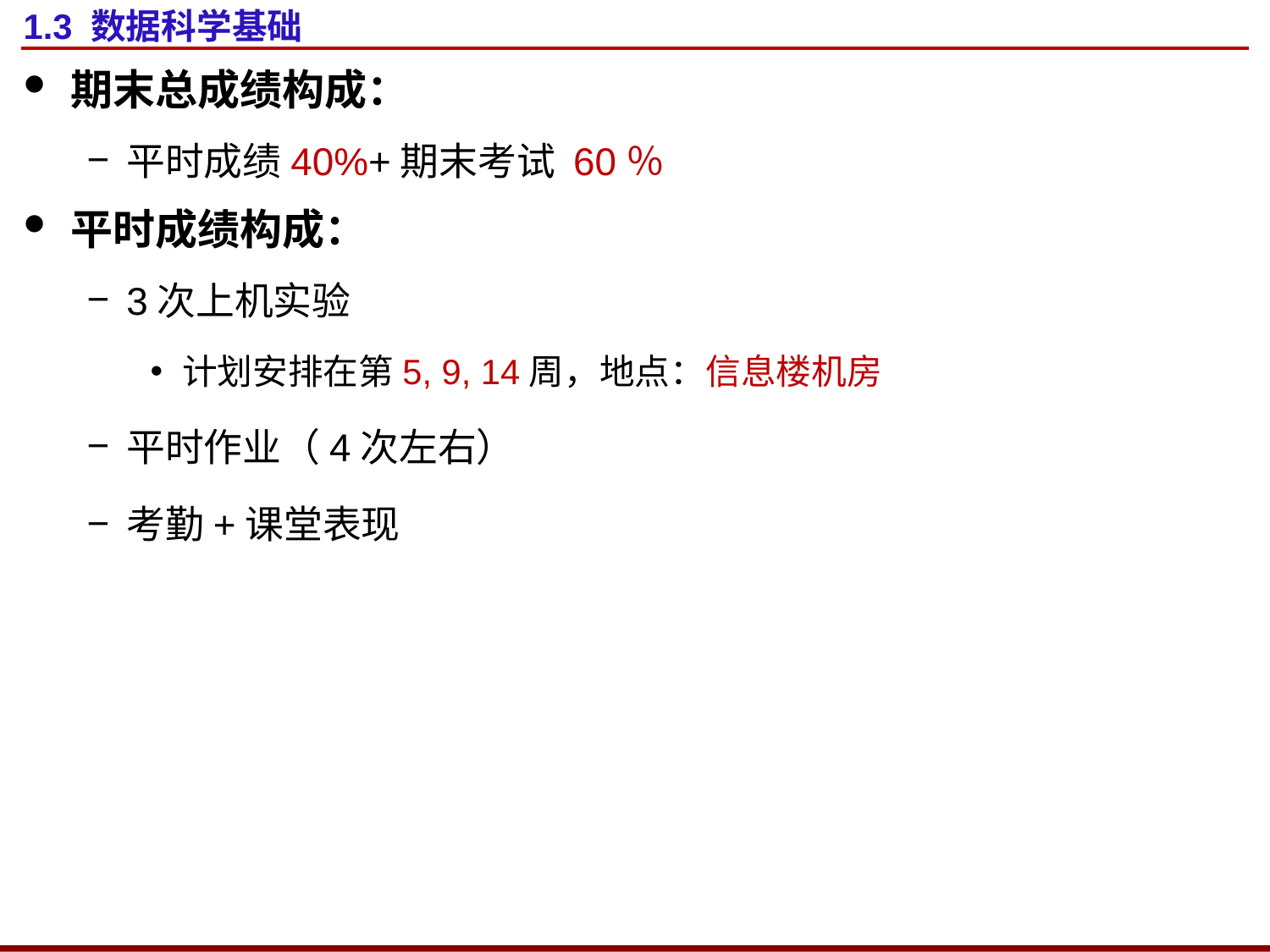

# 1.3 数据科学基础
期末总成绩构成：
平时成绩40%+期末考试 60％
平时成绩构成：
3次上机实验
计划安排在第5, 9, 14周，地点：信息楼机房
平时作业（4次左右）
考勤+课堂表现